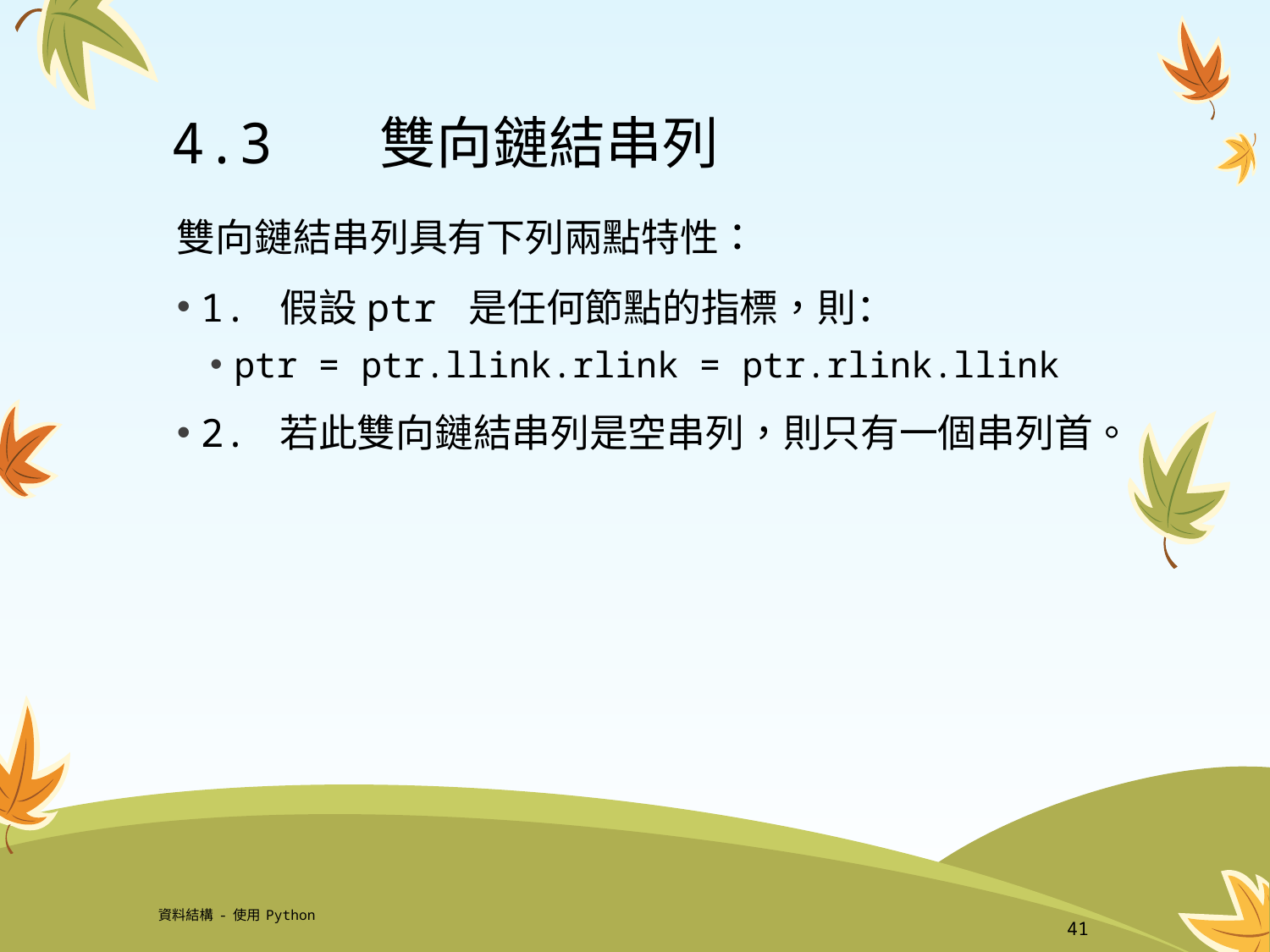

# 4.3	  雙向鏈結串列
雙向鏈結串列具有下列兩點特性：
1. 假設ptr 是任何節點的指標，則：
ptr = ptr.llink.rlink = ptr.rlink.llink
2. 若此雙向鏈結串列是空串列，則只有一個串列首。

資料結構-使用Python
41